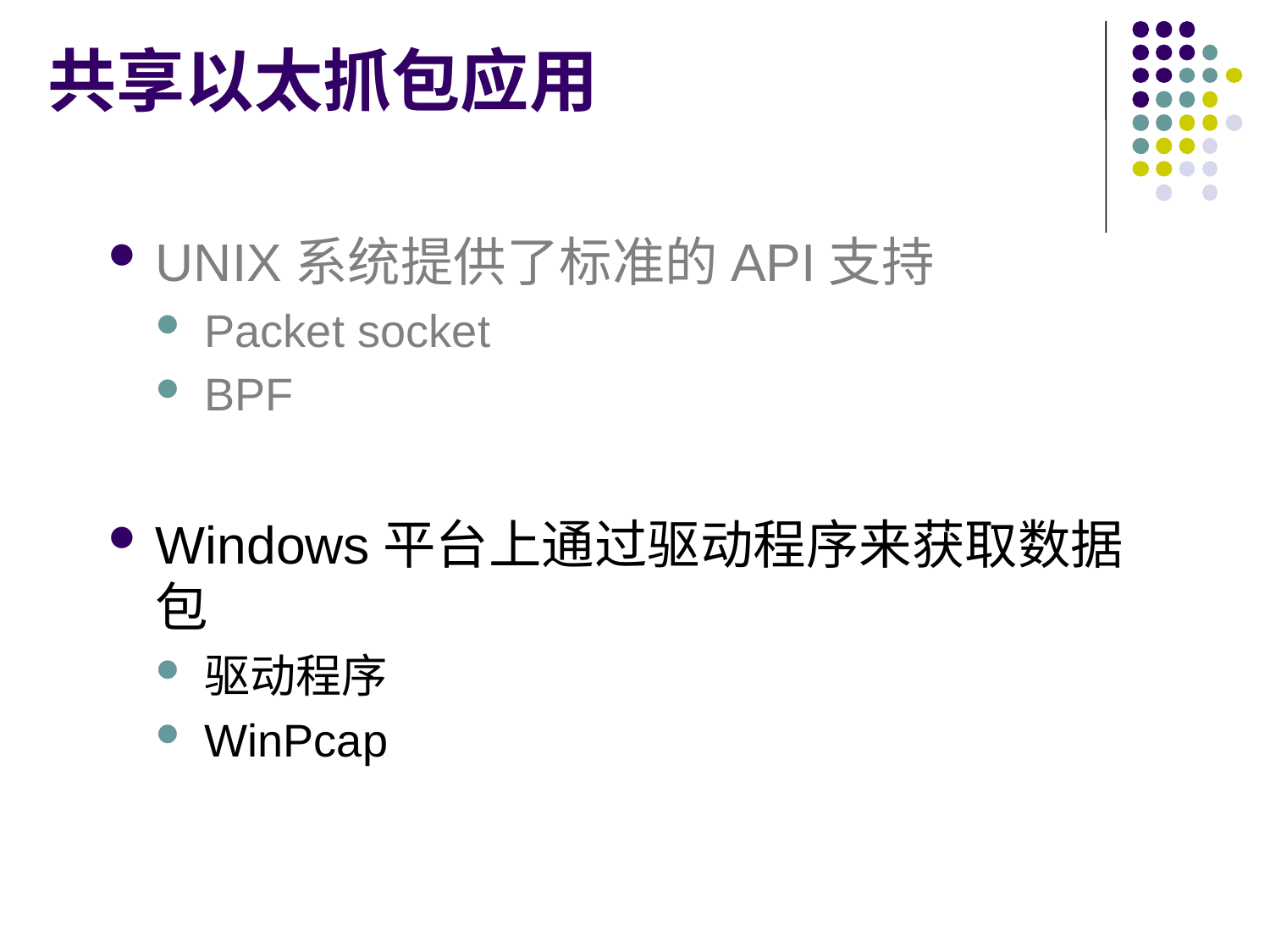

# 共享以太抓包应用
UNIX系统提供了标准的API支持
Packet socket
BPF

Windows平台上通过驱动程序来获取数据包
驱动程序
WinPcap